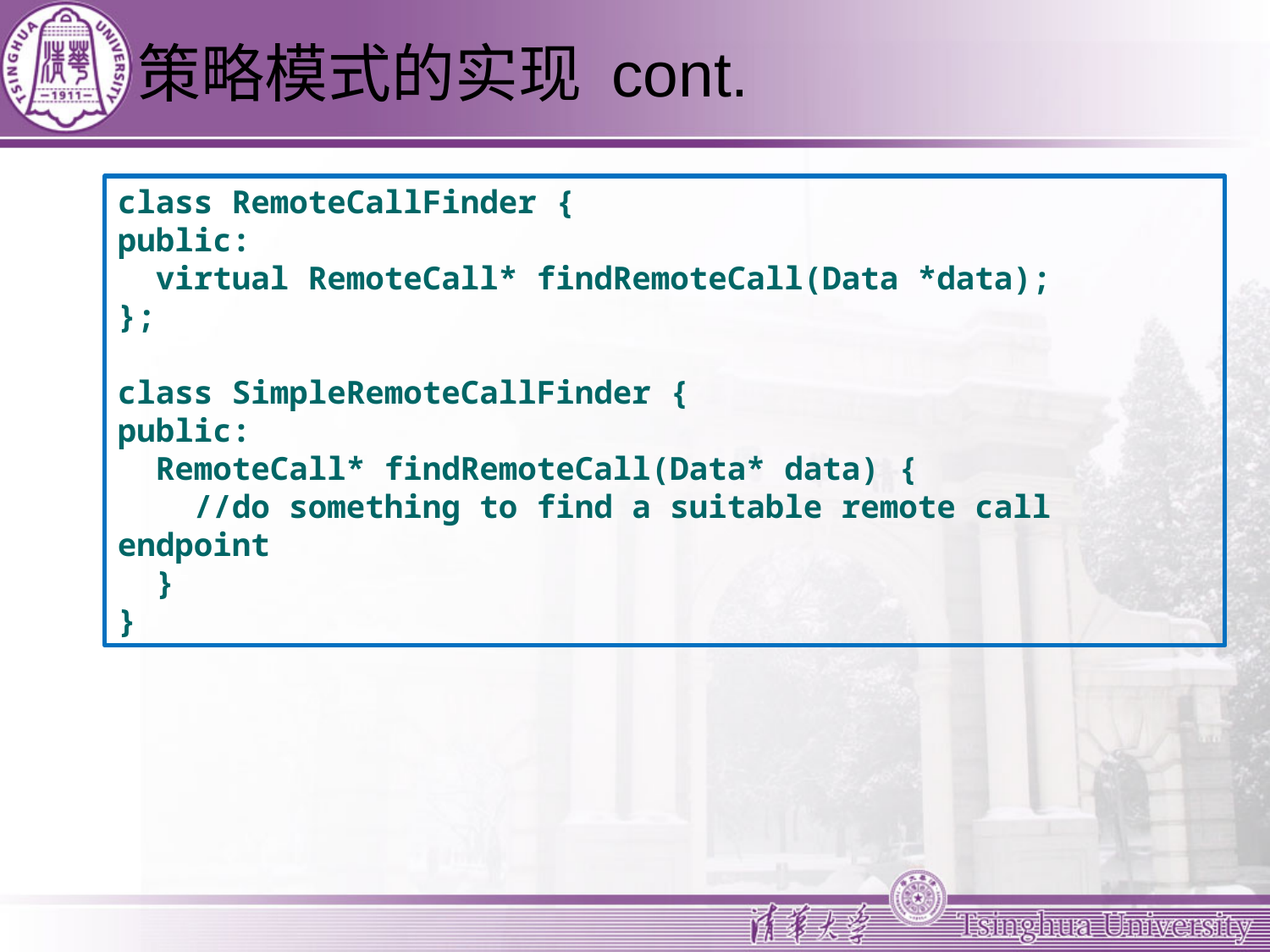

# 策略模式的实现 cont.
class RemoteCallFinder {
public:
  virtual RemoteCall* findRemoteCall(Data *data);
};

class SimpleRemoteCallFinder {
public:
  RemoteCall* findRemoteCall(Data* data) {
    //do something to find a suitable remote call endpoint
  }
}